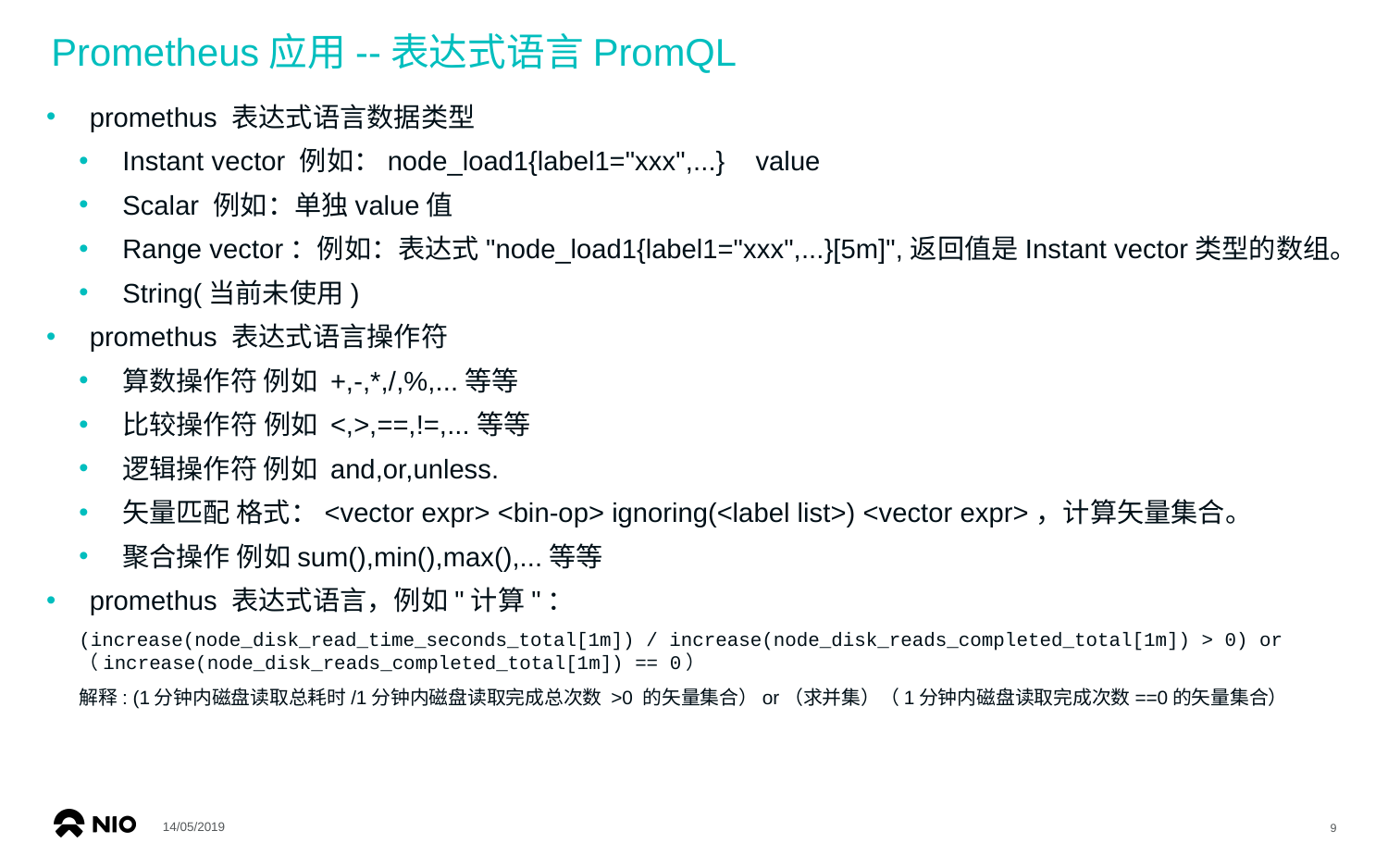

# Prometheus应用--表达式语言PromQL

promethus 表达式语言数据类型
Instant vector 例如：node_load1{label1="xxx",...}    value
Scalar 例如：单独value值
Range vector：例如：表达式"node_load1{label1="xxx",...}[5m]",返回值是Instant vector类型的数组。
String(当前未使用)
promethus 表达式语言操作符
算数操作符 例如 +,-,*,/,%,...等等
比较操作符 例如 <,>,==,!=,...等等
逻辑操作符 例如 and,or,unless.
矢量匹配 格式：<vector expr> <bin-op> ignoring(<label list>) <vector expr>，计算矢量集合。
聚合操作 例如sum(),min(),max(),...等等
promethus 表达式语言，例如"计算"：
(increase(node_disk_read_time_seconds_total[1m]) / increase(node_disk_reads_completed_total[1m]) > 0) or （increase(node_disk_reads_completed_total[1m]) == 0）
解释: (1分钟内磁盘读取总耗时/1分钟内磁盘读取完成总次数 >0 的矢量集合）or（求并集）（1分钟内磁盘读取完成次数==0的矢量集合）

14/05/2019

9